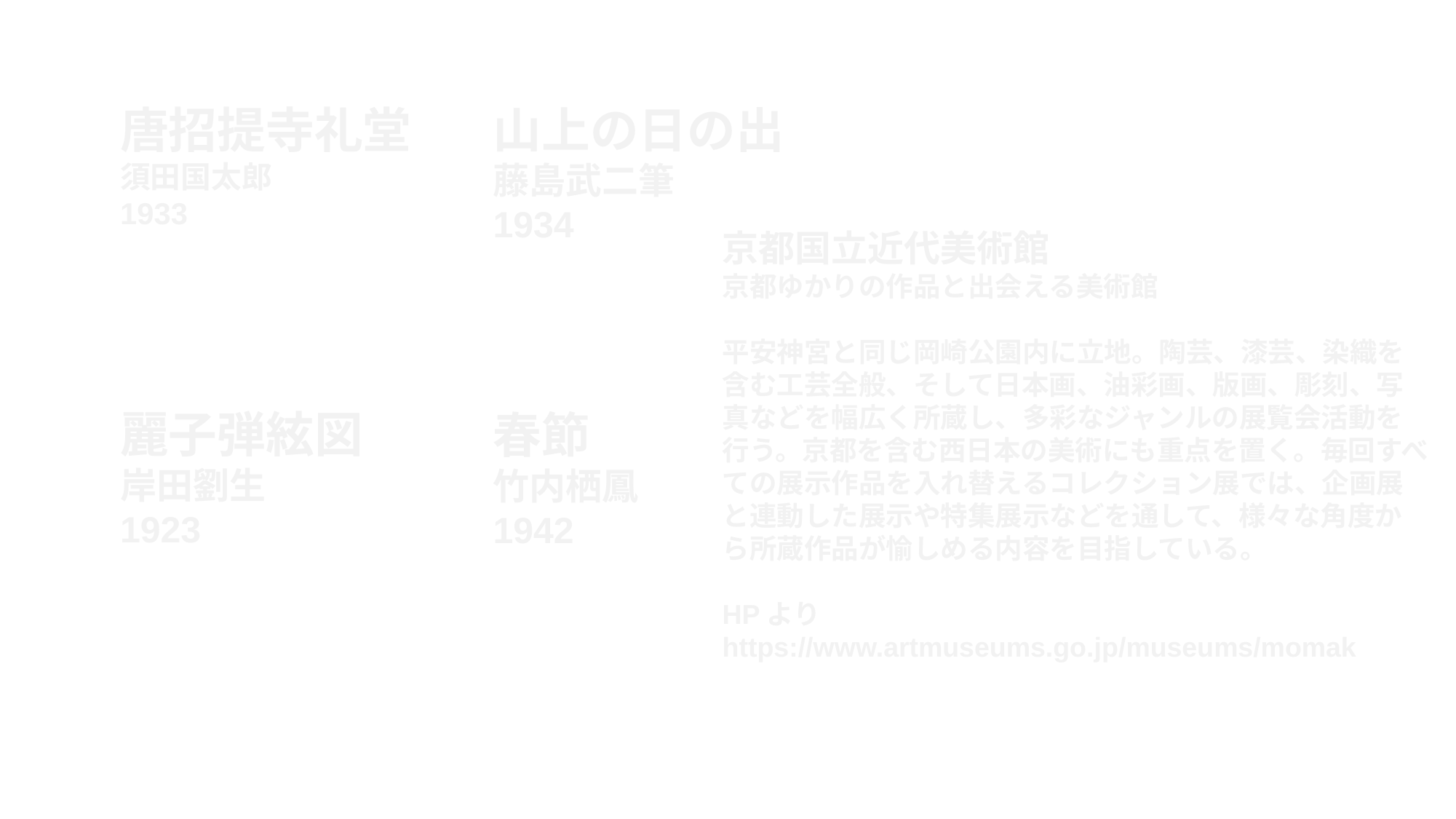

唐招提寺礼堂
須田国太郎
1933
山上の日の出
藤島武二筆
1934
京都国立近代美術館
京都ゆかりの作品と出会える美術館

平安神宮と同じ岡崎公園内に立地。陶芸、漆芸、染織を含む工芸全般、そして日本画、油彩画、版画、彫刻、写真などを幅広く所蔵し、多彩なジャンルの展覧会活動を行う。京都を含む西日本の美術にも重点を置く。毎回すべての展示作品を入れ替えるコレクション展では、企画展と連動した展示や特集展示などを通して、様々な角度から所蔵作品が愉しめる内容を目指している。

HPより
https://www.artmuseums.go.jp/museums/momak
麗子弾絃図
岸田劉生
1923
春節
竹内栖鳳
1942